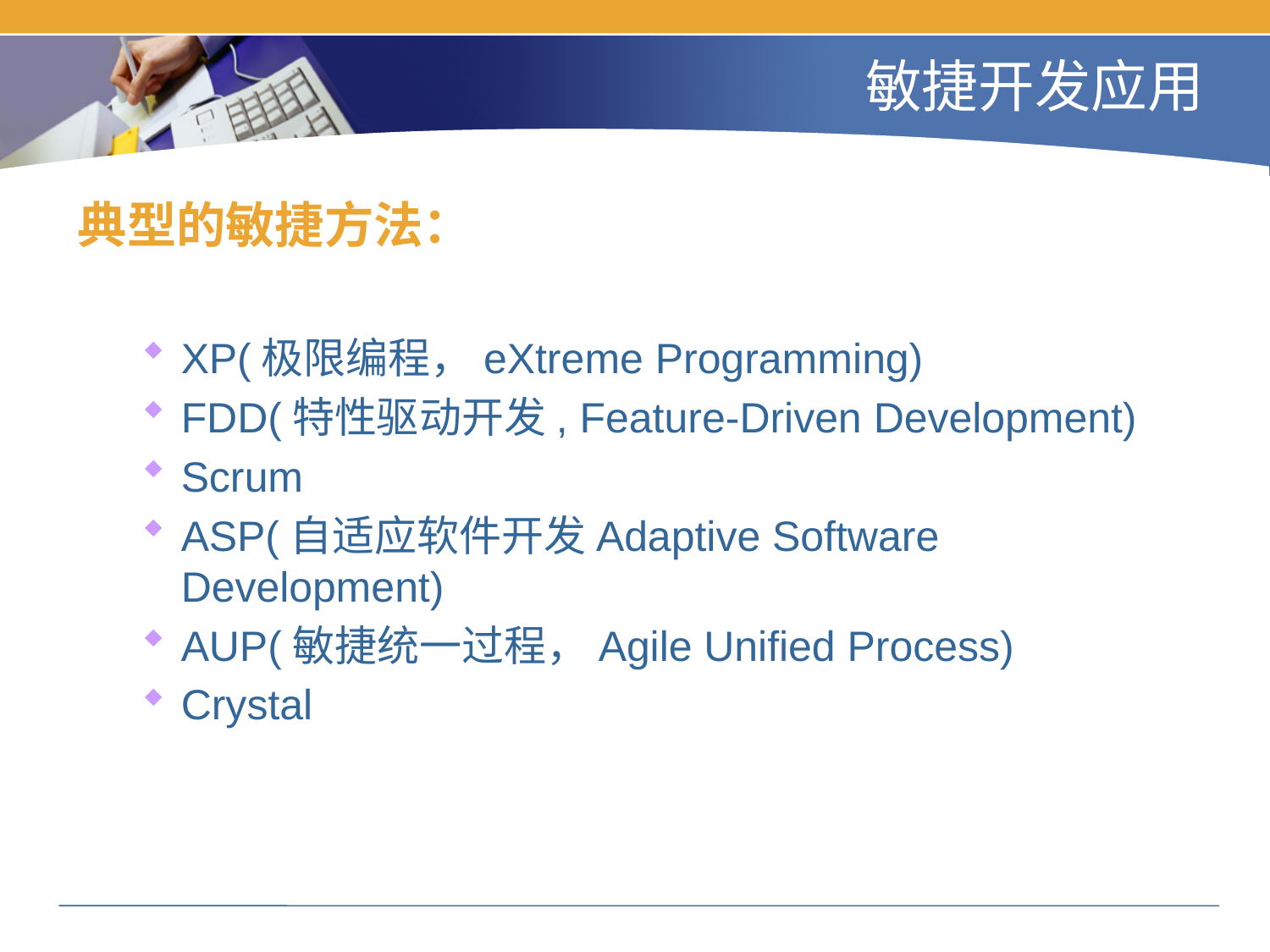

# 敏捷开发应用
典型的敏捷方法：

XP(极限编程，eXtreme Programming)
FDD(特性驱动开发, Feature-Driven Development)
Scrum
ASP(自适应软件开发Adaptive Software Development)
AUP(敏捷统一过程，Agile Unified Process)
Crystal